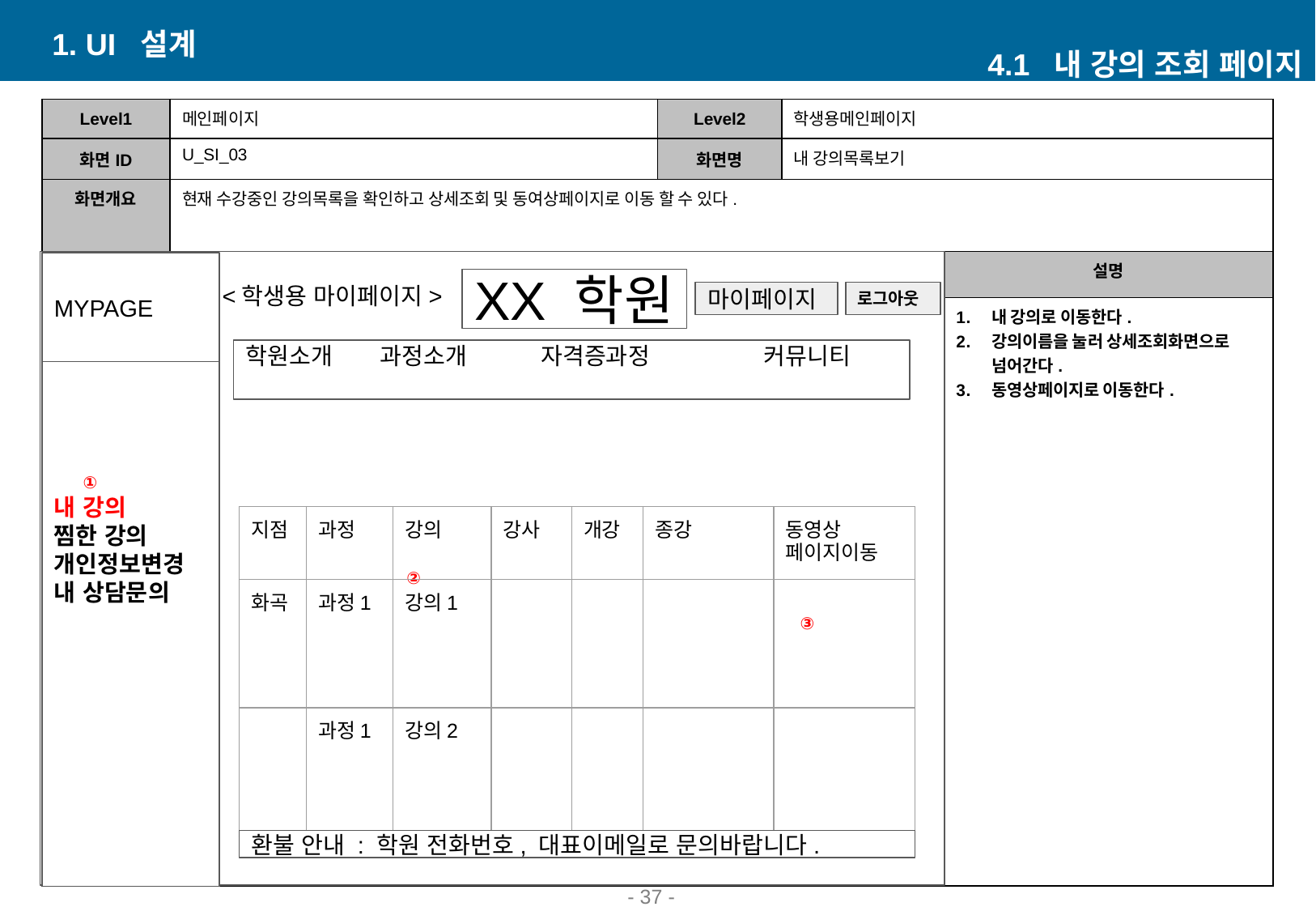

1. UI  설계
4.1  내 강의 조회 페이지
| Level1 | 메인페이지 | Level2 | 학생용메인페이지 |  |
| --- | --- | --- | --- | --- |
| 화면ID | U\_SI\_03 | 화면명 | 내 강의목록보기 |  |
| 화면개요 | 현재 수강중인 강의목록을 확인하고 상세조회 및 동여상페이지로 이동 할 수 있다. |  |  |  |
|  |  |  |  | 설명 |
|  |  |  |  | 내 강의로 이동한다. 강의이름을 눌러 상세조회화면으로 넘어간다. 동영상페이지로 이동한다. |

MYPAGE
<학생용 마이페이지>

내 강의
찜한 강의
개인정보변경
내 상담문의

XX 학원
마이페이지
로그아웃

학원소개       과정소개           자격증과정                 커뮤니티

①
| 지점 | 과정 | 강의 | 강사 | 개강 | 종강 | 동영상 페이지이동 |
| --- | --- | --- | --- | --- | --- | --- |
| 화곡 | 과정1 | 강의1 |  |  |  |  |
|  | 과정1 | 강의2 |  |  |  |  |
③
②
③
환불 안내 : 학원 전화번호, 대표이메일로 문의바랍니다.
- 37 -